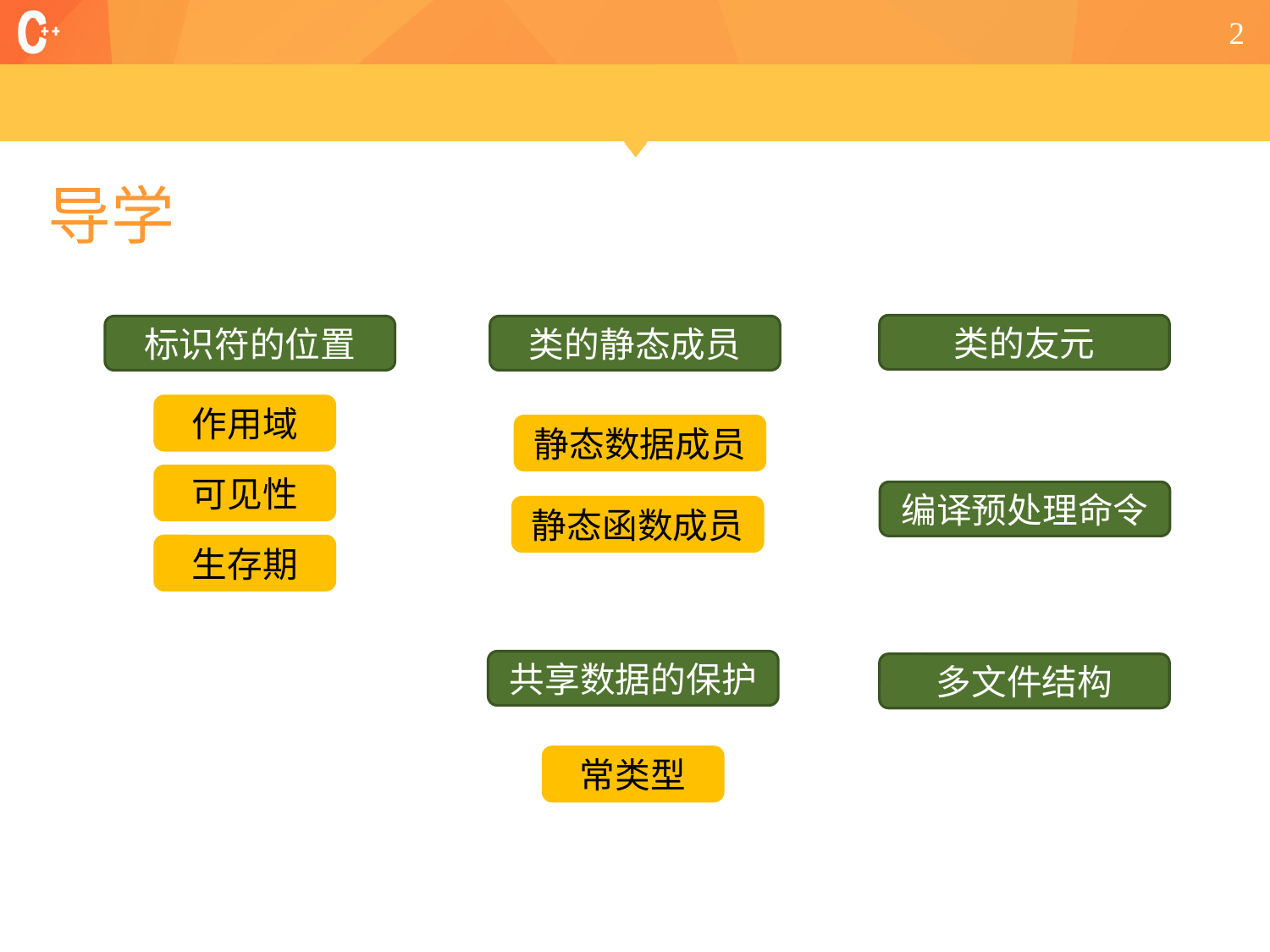

2
# 导学
类的友元
标识符的位置
类的静态成员
作用域
静态数据成员
可见性
编译预处理命令
静态函数成员
生存期
共享数据的保护
多文件结构
常类型